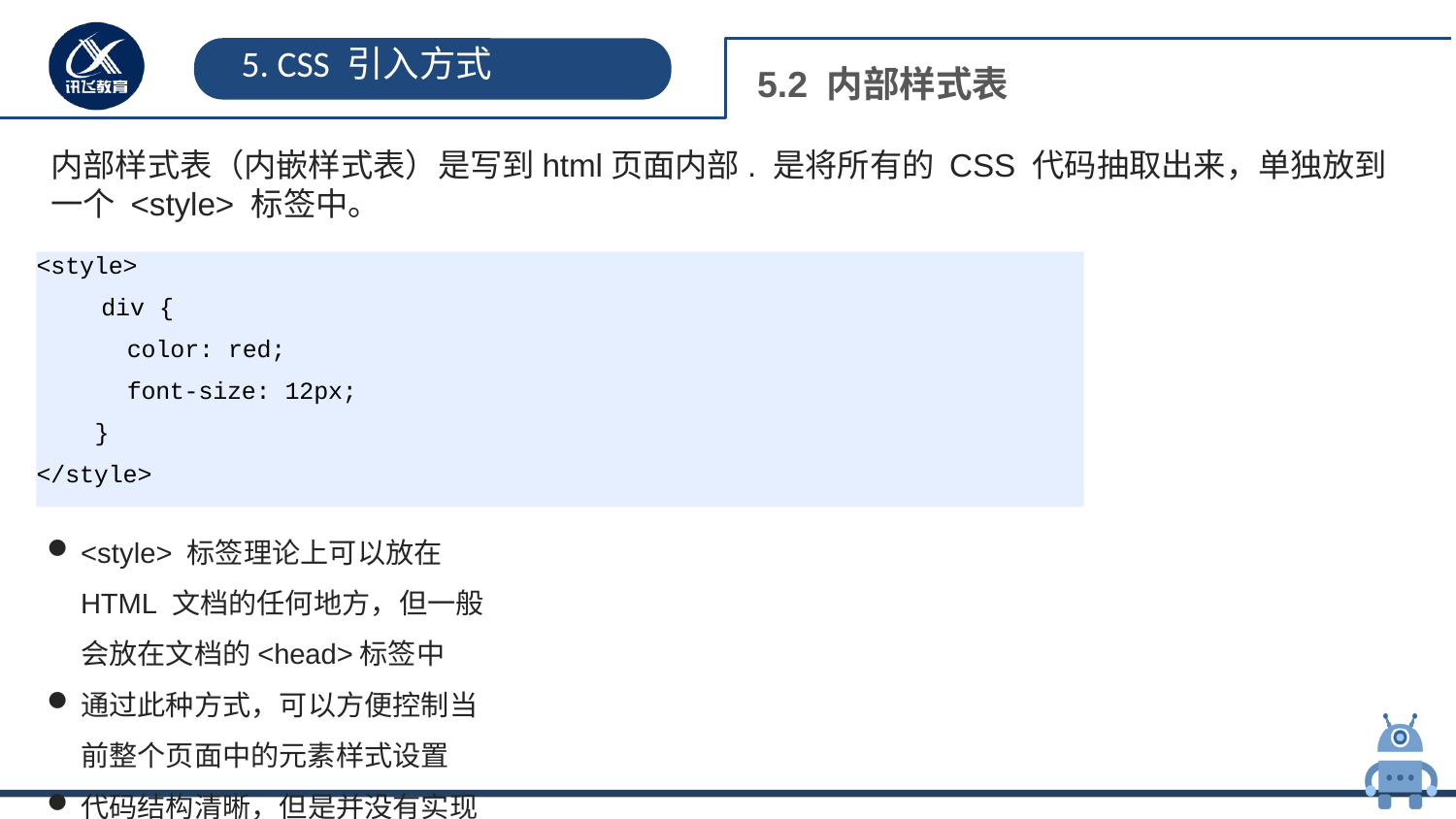

5. CSS 引入方式
5.2 内部样式表
内部样式表（内嵌样式表）是写到html页面内部. 是将所有的 CSS 代码抽取出来，单独放到一个 <style> 标签中。

<style>
div {
color: red;
font-size: 12px;
    }
</style>

<style> 标签理论上可以放在 HTML 文档的任何地方，但一般会放在文档的<head>标签中
通过此种方式，可以方便控制当前整个页面中的元素样式设置
代码结构清晰，但是并没有实现结构与样式完全分离
使用内部样式表设定 CSS，通常也被称为嵌入式引入，这种方式是我们练习时常用的方式